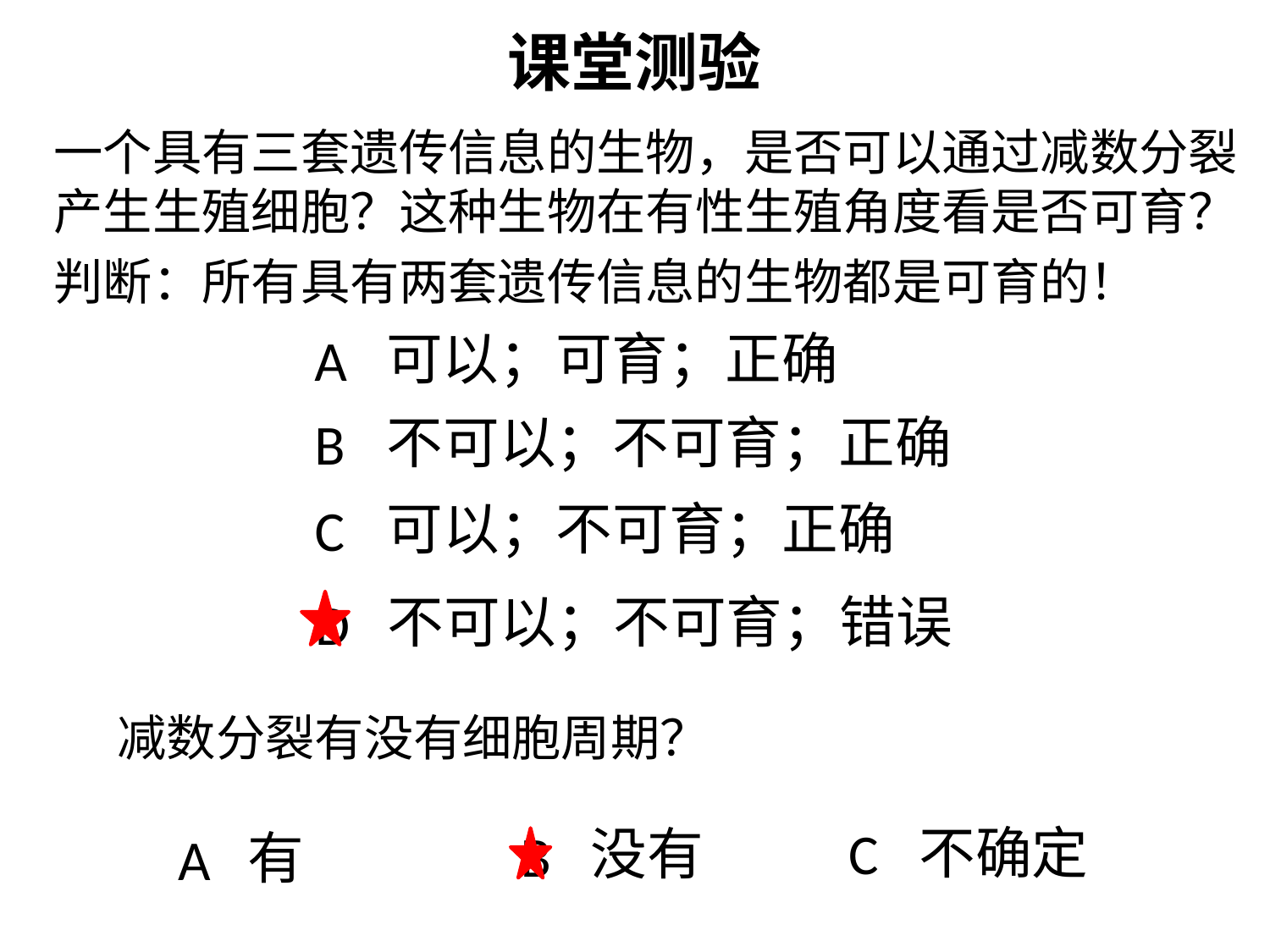

课堂测验
一个具有三套遗传信息的生物，是否可以通过减数分裂产生生殖细胞？这种生物在有性生殖角度看是否可育？
判断：所有具有两套遗传信息的生物都是可育的！
可以；可育；正确
A
不可以；不可育；正确
B
可以；不可育；正确
C
不可以；不可育；错误
D

减数分裂有没有细胞周期？
不确定
C
没有
B
有
A